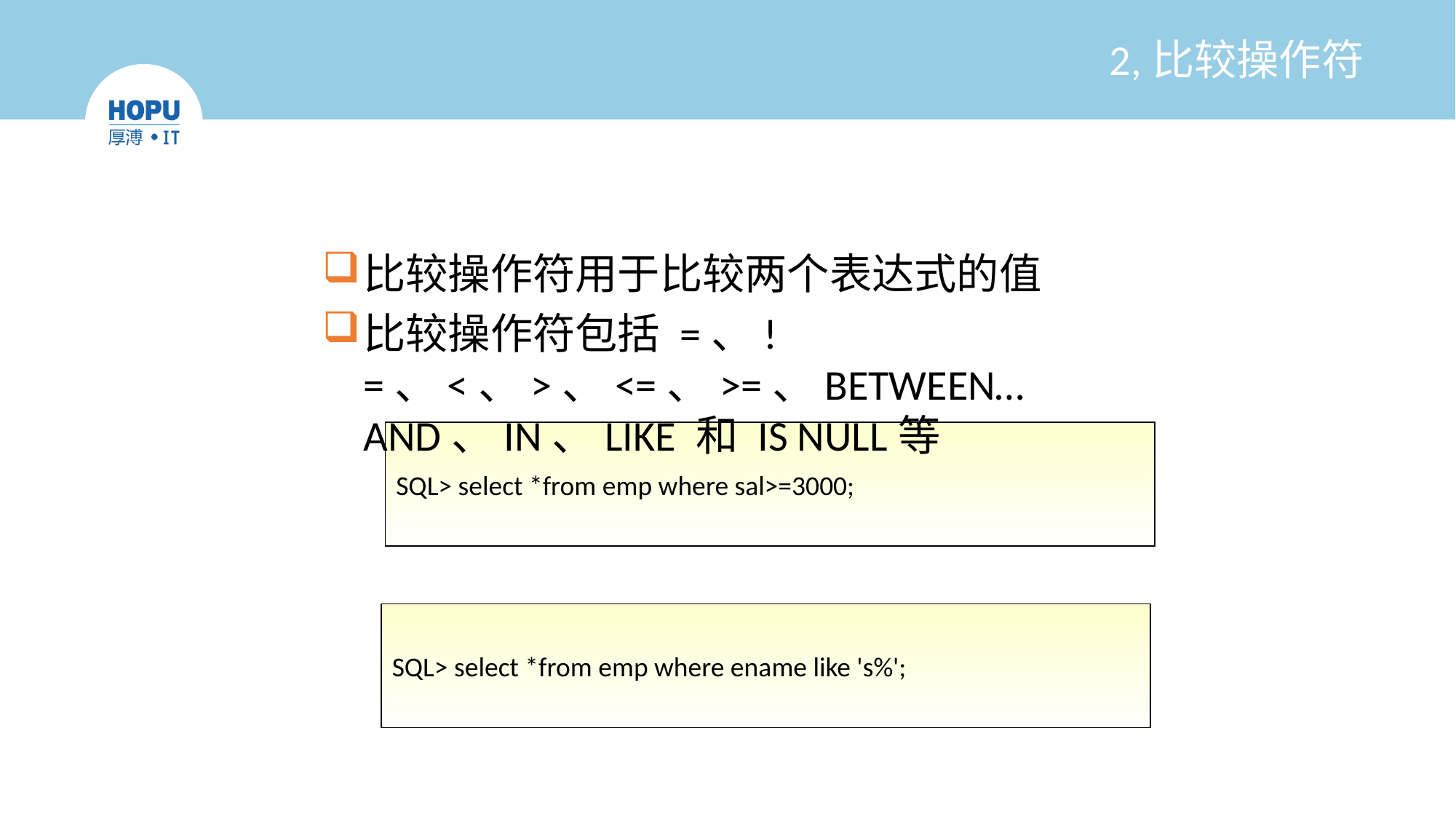

# 2,比较操作符
比较操作符用于比较两个表达式的值
比较操作符包括 =、!=、<、>、<=、>=、BETWEEN…AND、IN、LIKE 和 IS NULL等
SQL> select *from emp where sal>=3000;
SQL> select *from emp where ename like 's%';